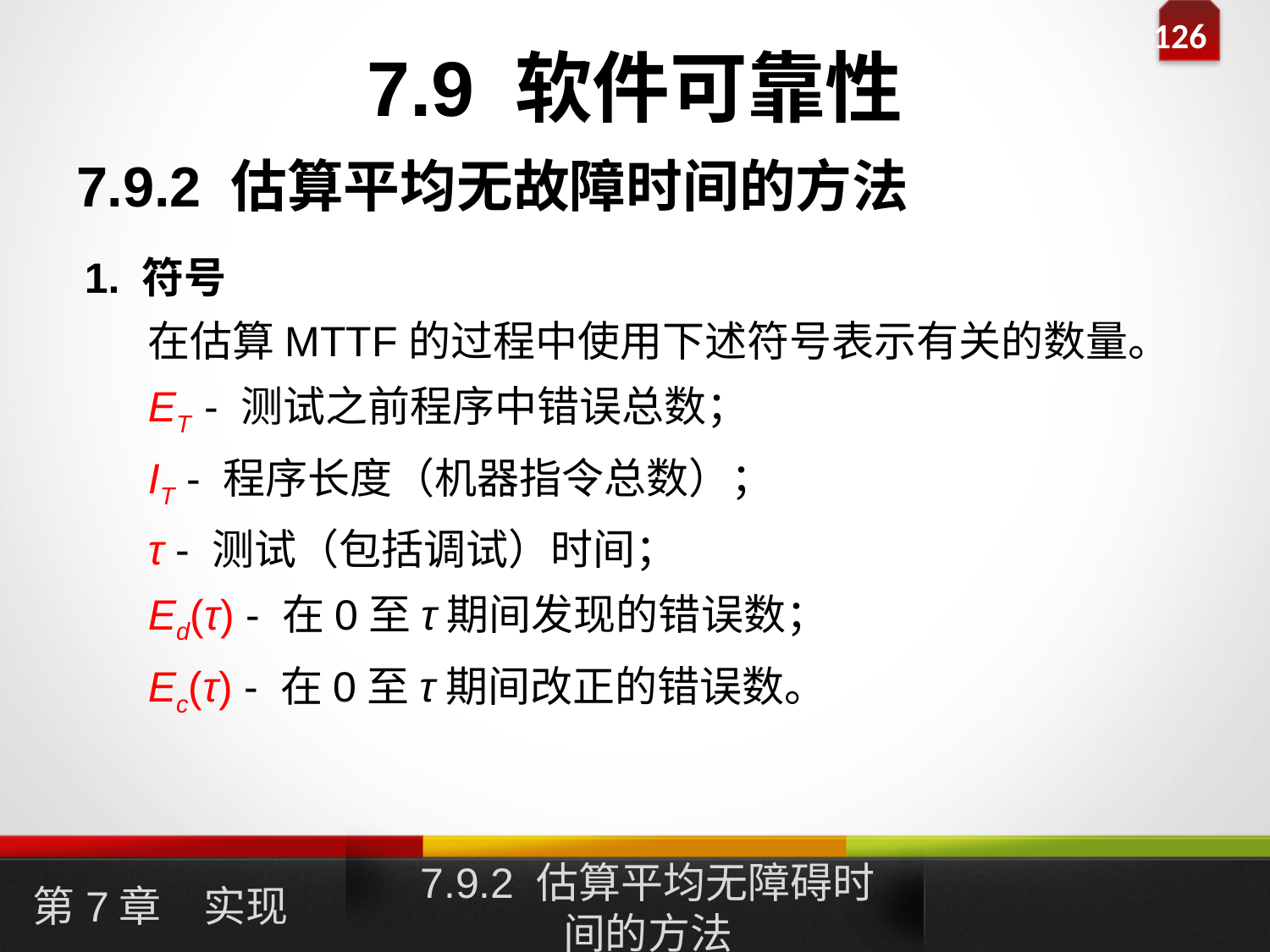

# 7.9 软件可靠性
7.9.2 估算平均无故障时间的方法
1. 符号
在估算MTTF的过程中使用下述符号表示有关的数量。
ET  - 测试之前程序中错误总数；
IT - 程序长度（机器指令总数）；
τ - 测试（包括调试）时间；
Ed(τ) - 在0至τ期间发现的错误数；
Ec(τ) - 在0至τ期间改正的错误数。
第7章　实现
7.9.2 估算平均无障碍时间的方法